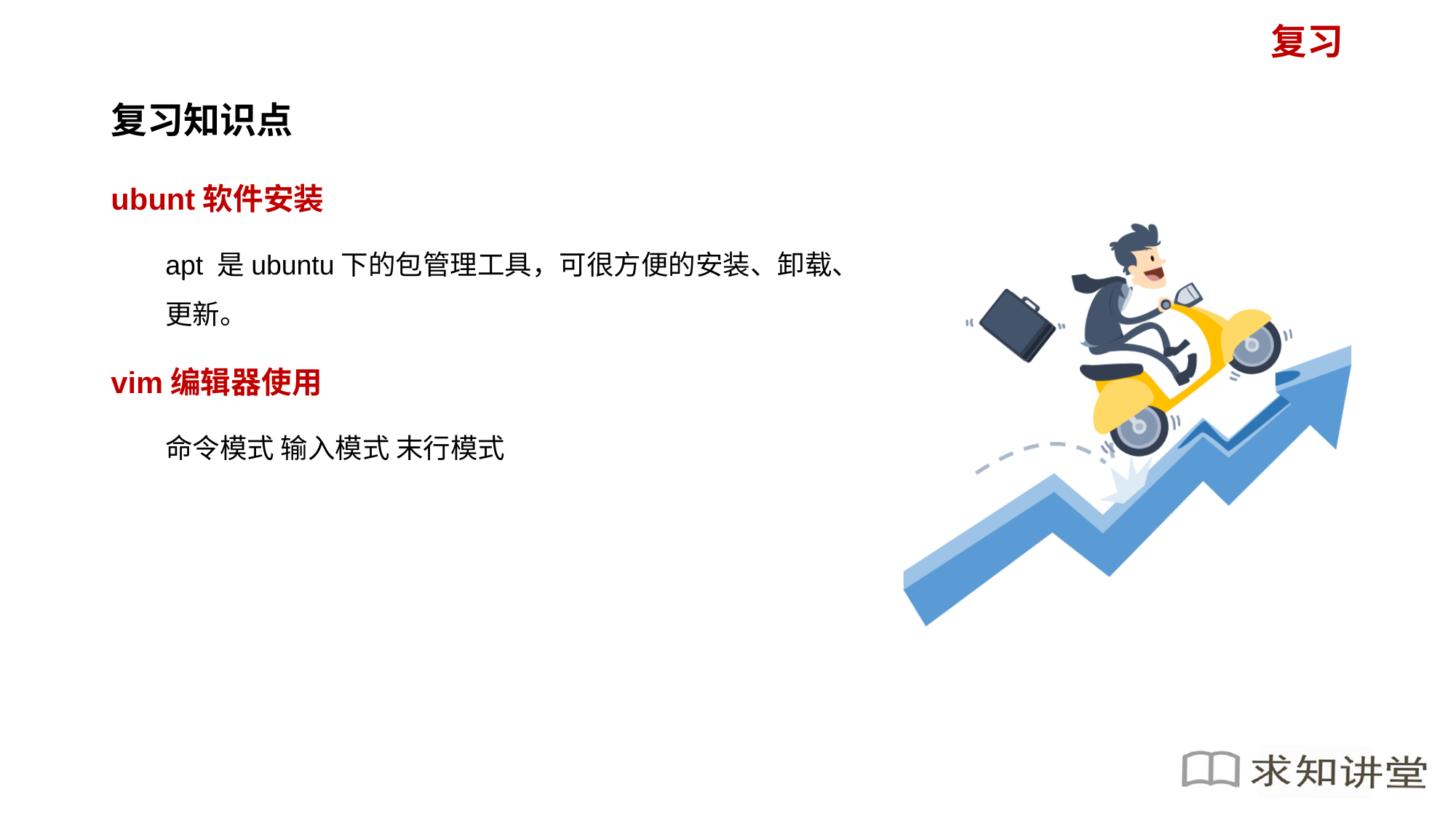

复习知识点
ubunt软件安装
apt 是ubuntu下的包管理工具，可很方便的安装、卸载、更新。
vim编辑器使用
命令模式 输入模式 末行模式